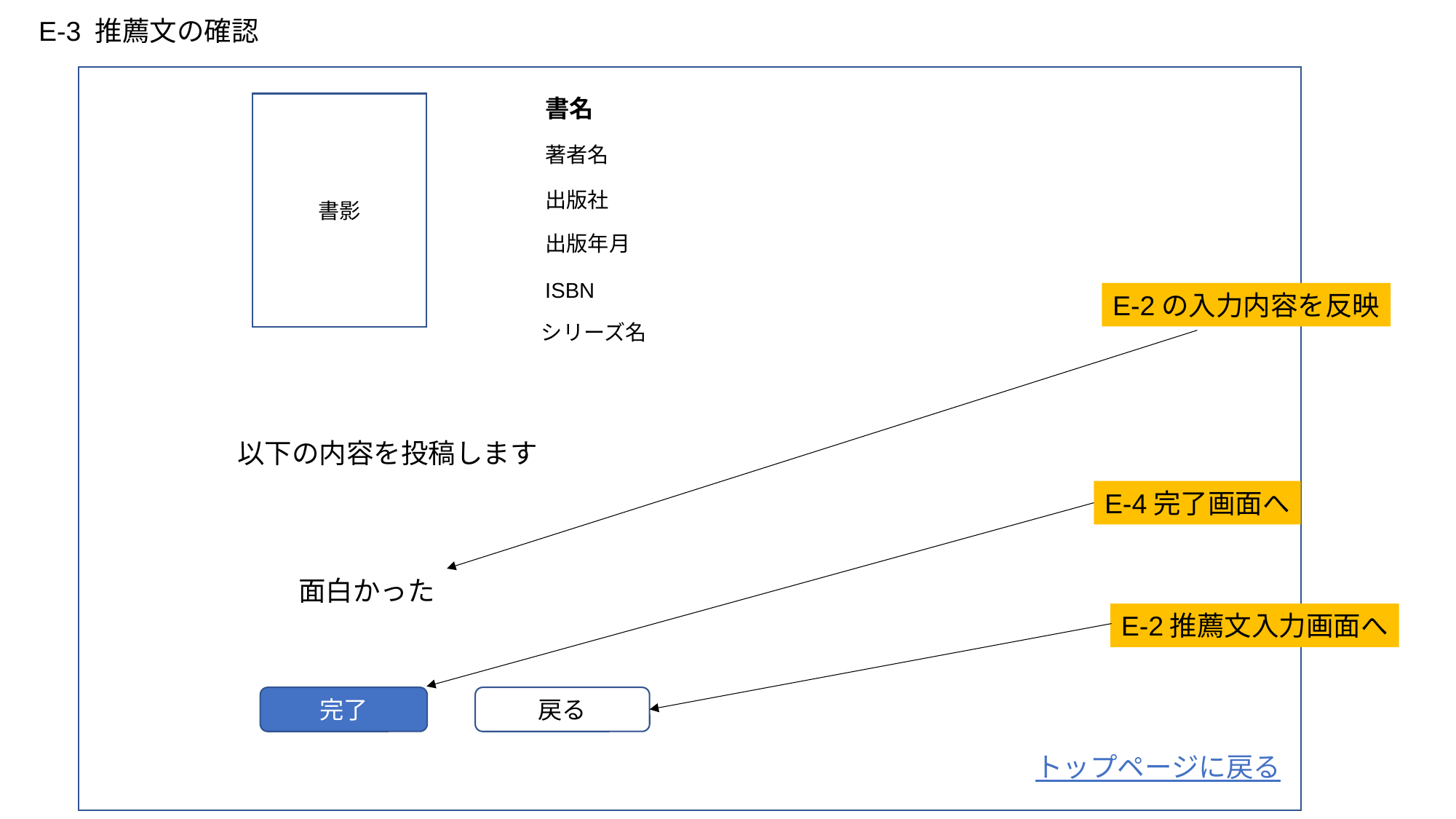

E-3 推薦文の確認

書名
書影
著者名
出版社
出版年月
ISBN
E-2の入力内容を反映
シリーズ名
以下の内容を投稿します
E-4完了画面へ
面白かった
E-2推薦文入力画面へ
完了
戻る
トップページに戻る